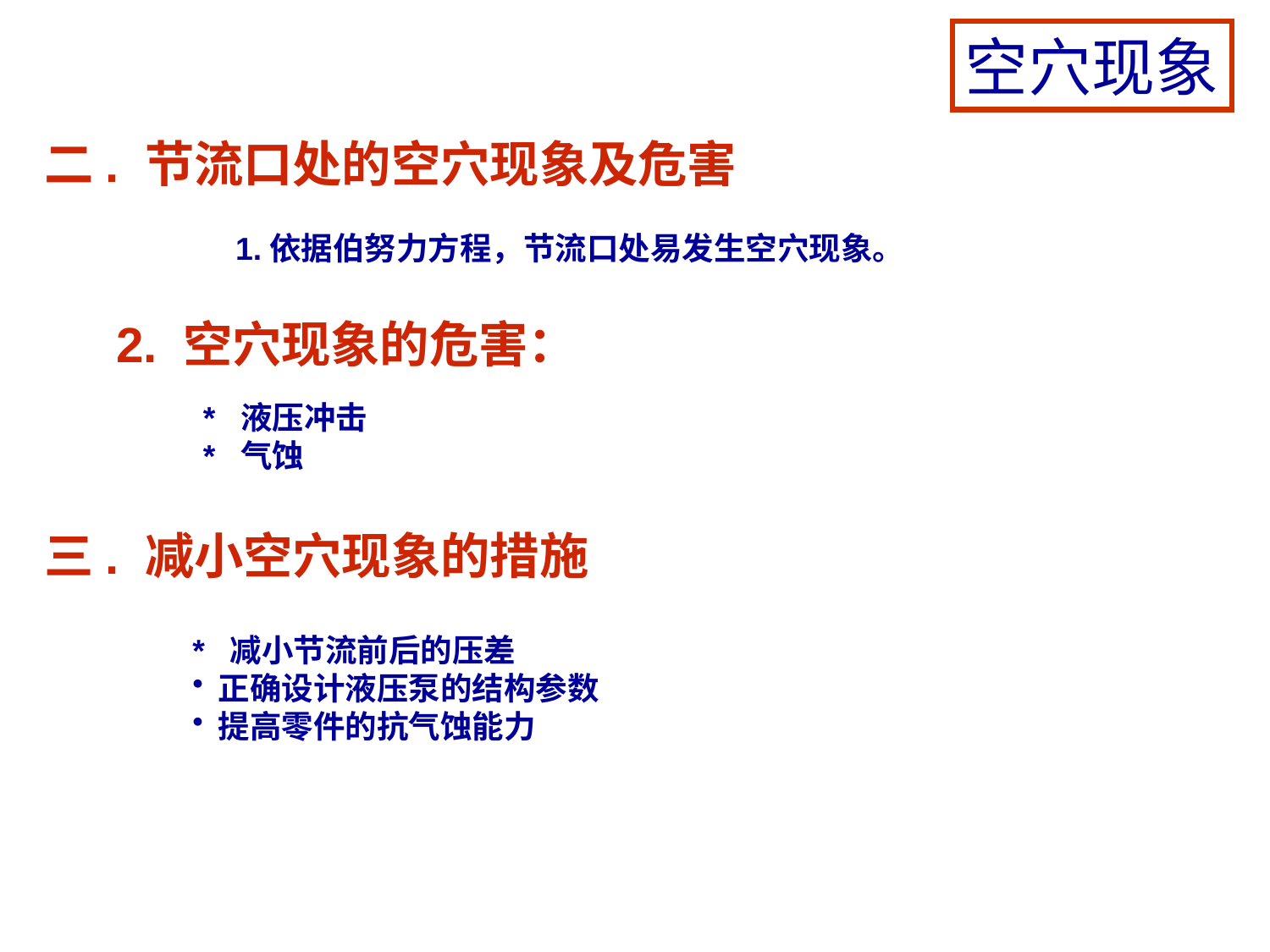

空穴现象
二. 节流口处的空穴现象及危害
1.依据伯努力方程，节流口处易发生空穴现象。
 2. 空穴现象的危害：
*  液压冲击
*  气蚀
三. 减小空穴现象的措施
*  减小节流前后的压差
 正确设计液压泵的结构参数
 提高零件的抗气蚀能力